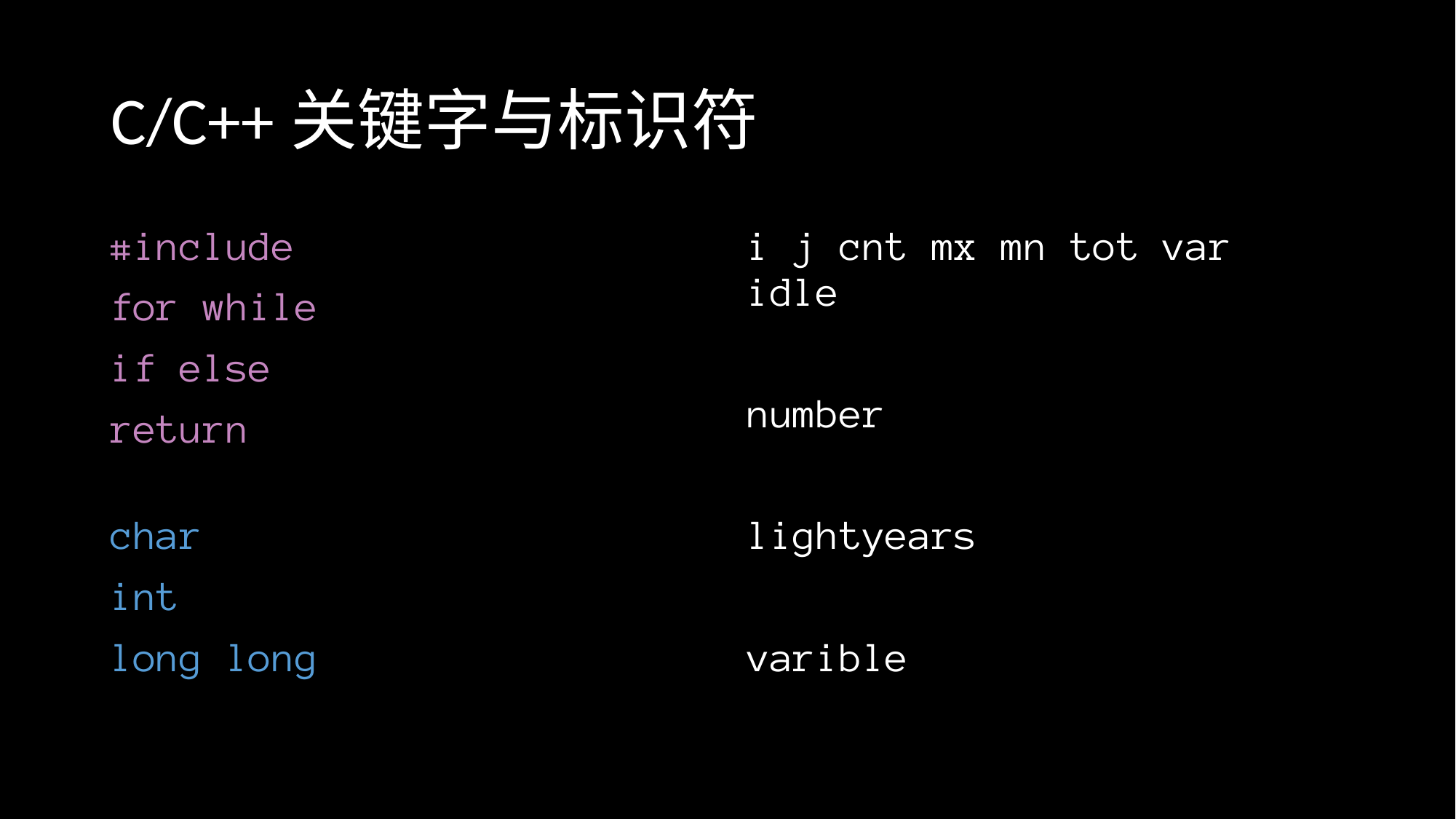

# C/C++关键字与标识符
#include
for while
if else
return
char
int
long long

i j cnt mx mn tot var idle

number

lightyears

varible